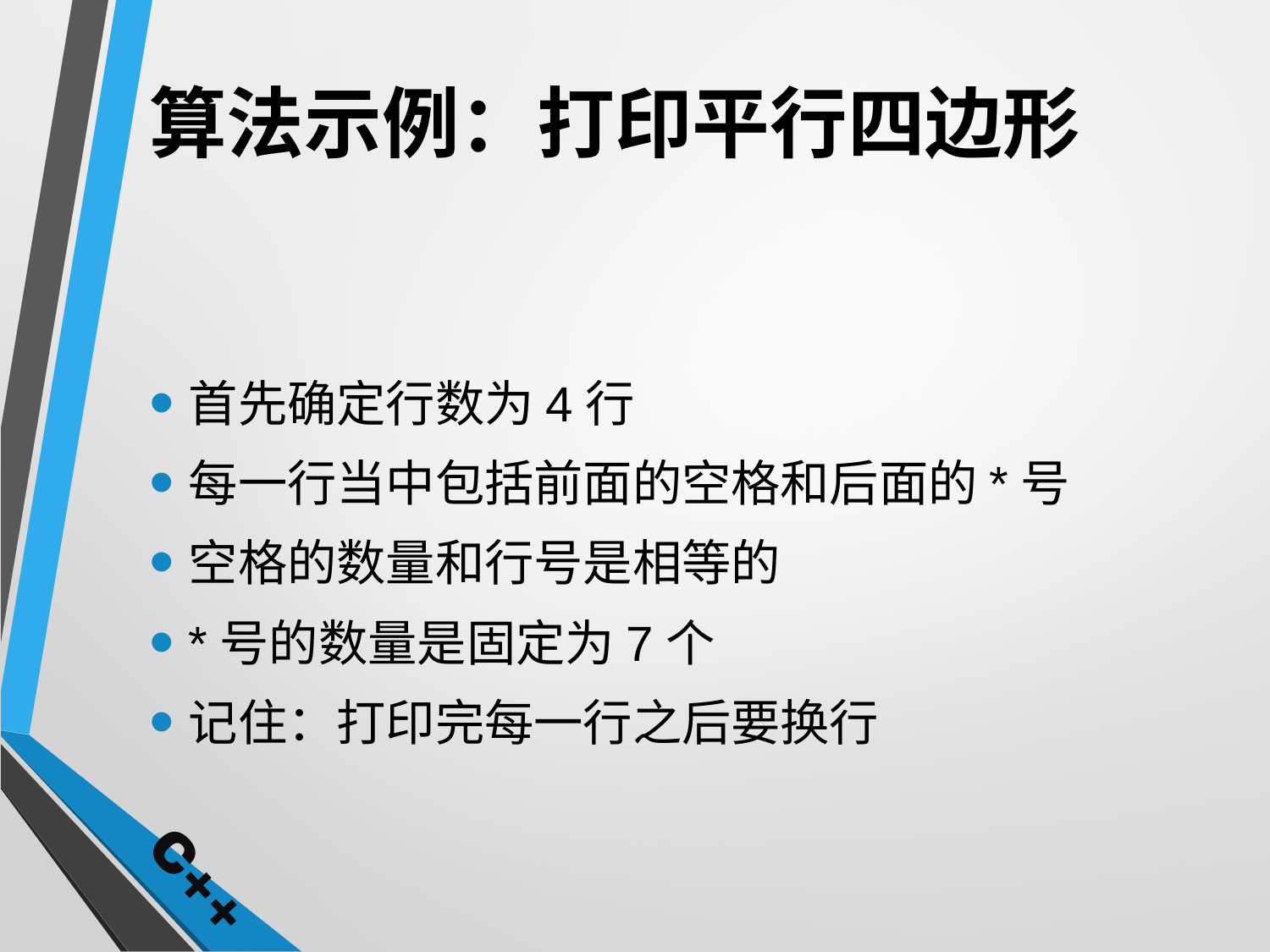

# 算法示例：打印平行四边形
首先确定行数为4行
每一行当中包括前面的空格和后面的*号
空格的数量和行号是相等的
*号的数量是固定为7个
记住：打印完每一行之后要换行